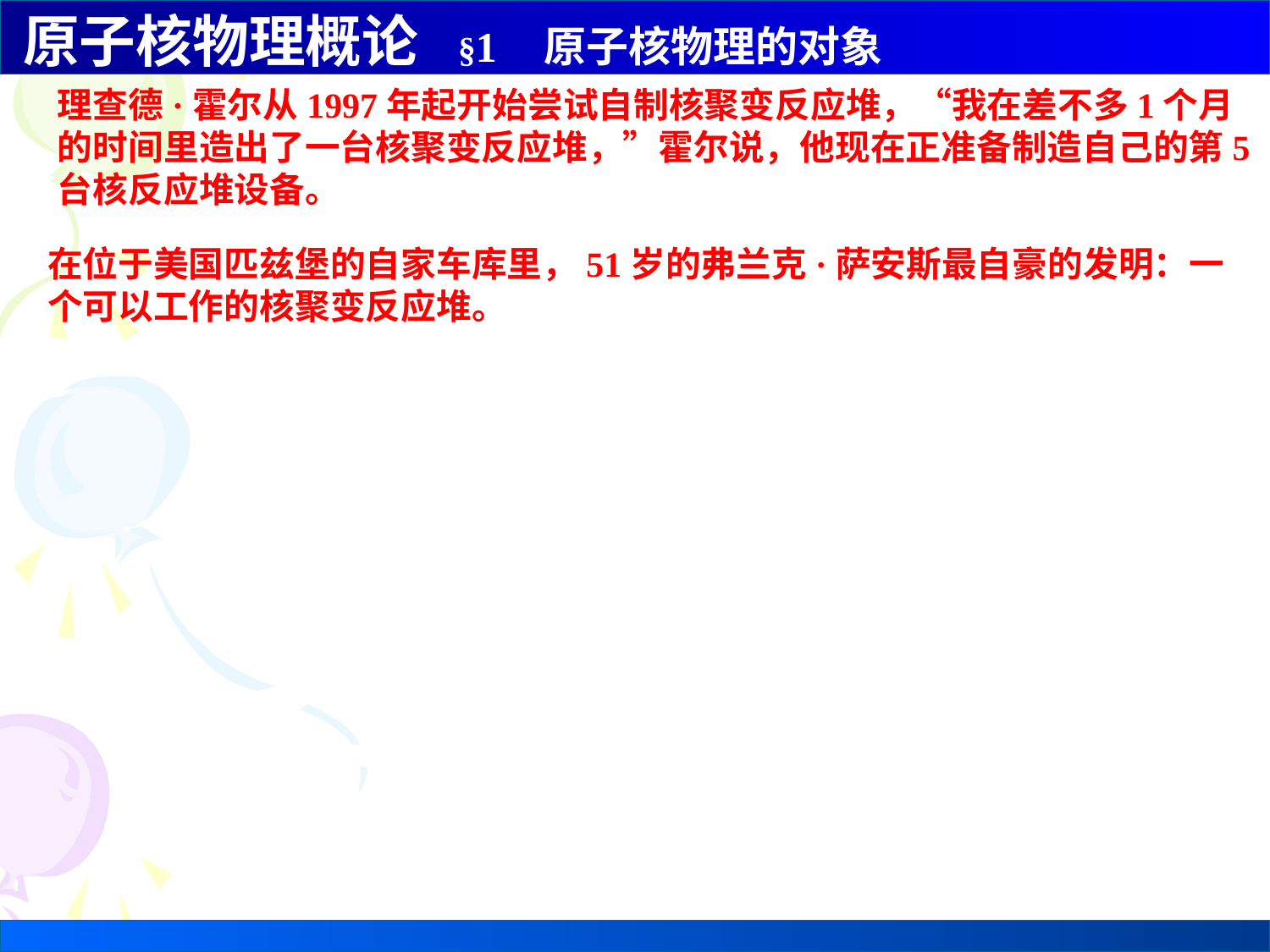

理查德·霍尔从1997年起开始尝试自制核聚变反应堆，“我在差不多1个月的时间里造出了一台核聚变反应堆，”霍尔说，他现在正准备制造自己的第5台核反应堆设备。
在位于美国匹兹堡的自家车库里，51岁的弗兰克·萨安斯最自豪的发明：一个可以工作的核聚变反应堆。